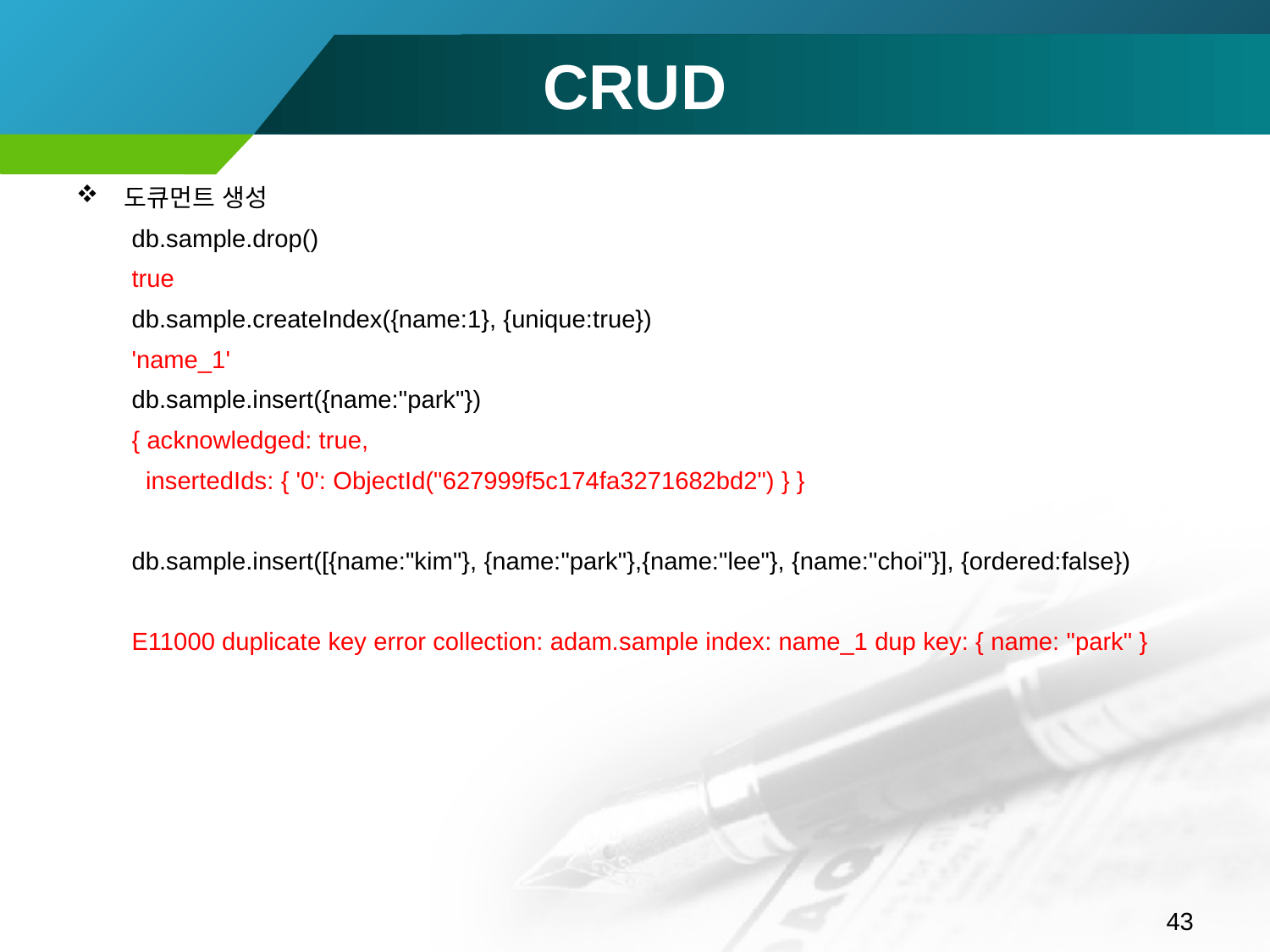

# CRUD
도큐먼트 생성
db.sample.drop()
true
db.sample.createIndex({name:1}, {unique:true})
'name_1'
db.sample.insert({name:"park"})
{ acknowledged: true,
  insertedIds: { '0': ObjectId("627999f5c174fa3271682bd2") } }

db.sample.insert([{name:"kim"}, {name:"park"},{name:"lee"}, {name:"choi"}], {ordered:false})

E11000 duplicate key error collection: adam.sample index: name_1 dup key: { name: "park" }

43